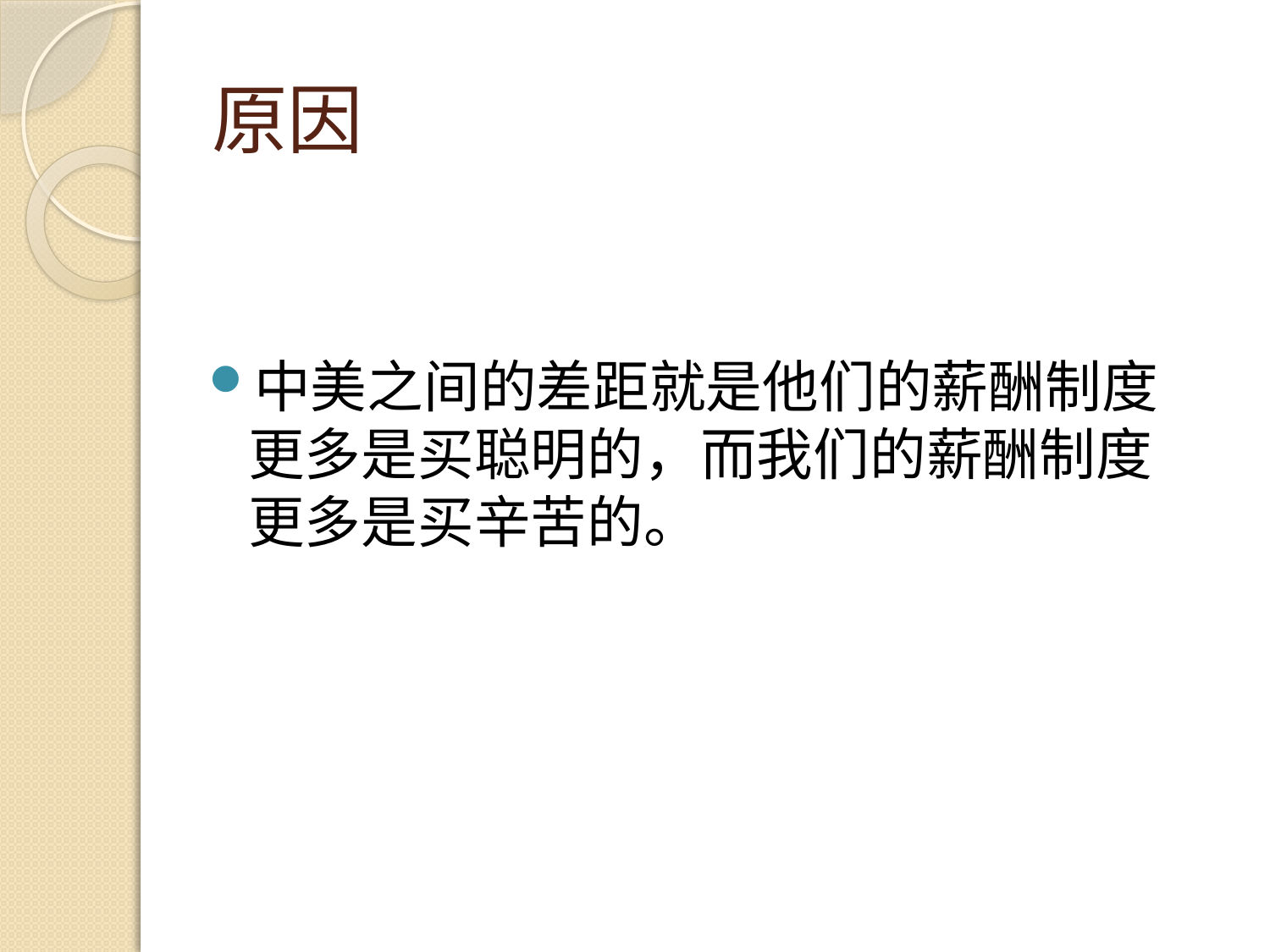

# 原因

中美之间的差距就是他们的薪酬制度更多是买聪明的，而我们的薪酬制度更多是买辛苦的。
34